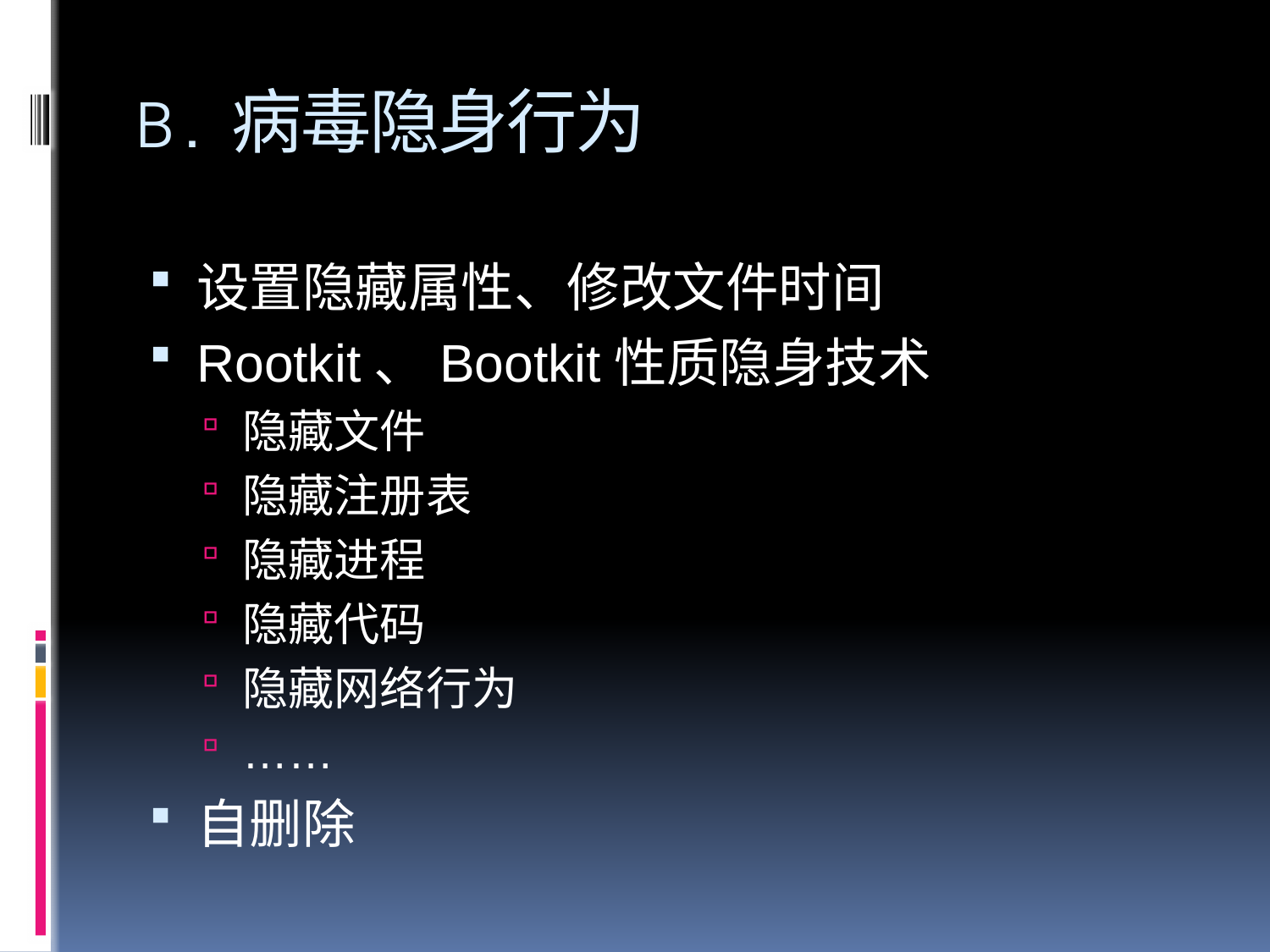

# B.病毒隐身行为
设置隐藏属性、修改文件时间
Rootkit、Bootkit性质隐身技术
隐藏文件
隐藏注册表
隐藏进程
隐藏代码
隐藏网络行为
……
自删除